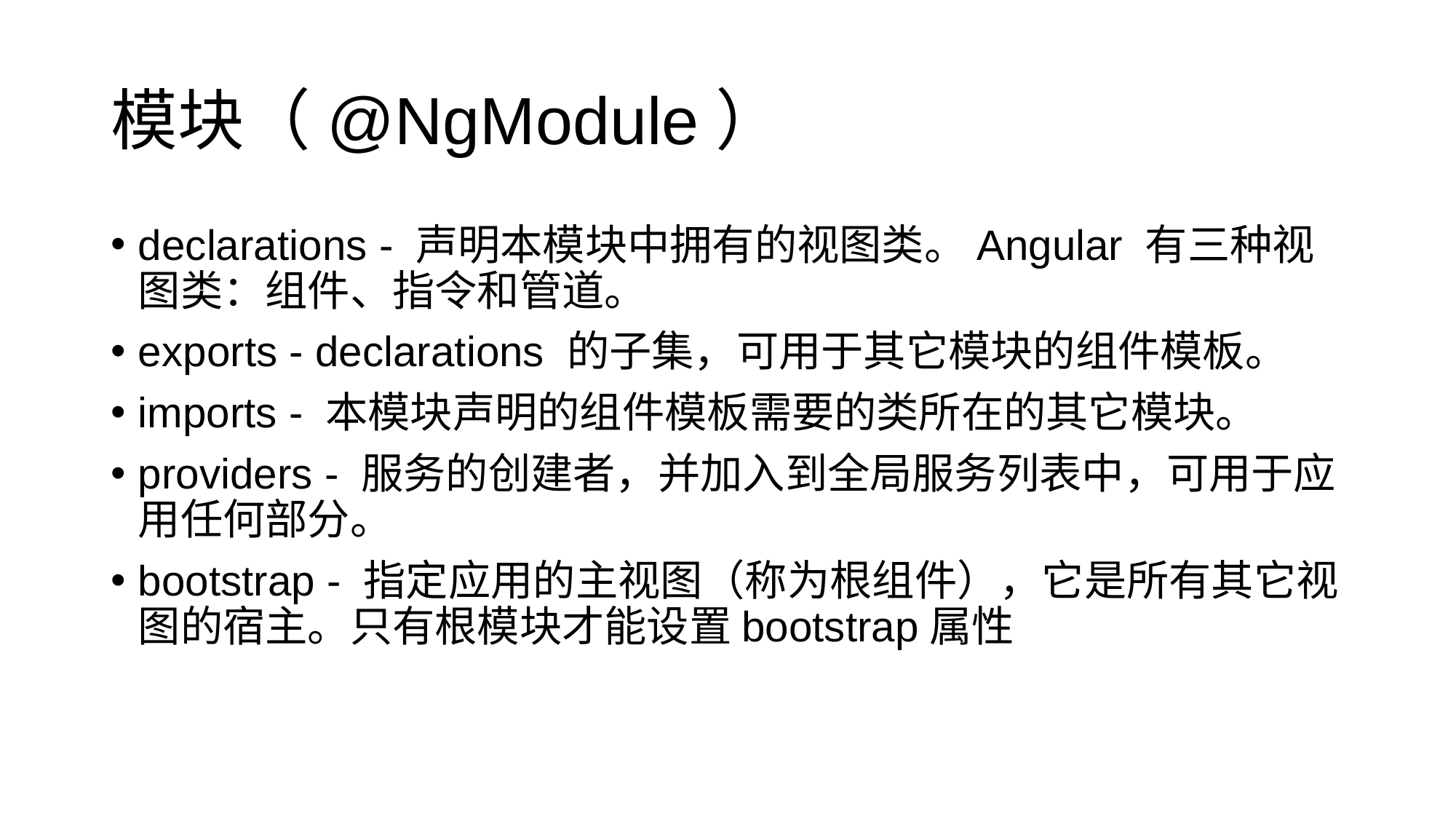

# 模块（@NgModule）
declarations - 声明本模块中拥有的视图类。Angular 有三种视图类：组件、指令和管道。
exports - declarations 的子集，可用于其它模块的组件模板。
imports - 本模块声明的组件模板需要的类所在的其它模块。
providers - 服务的创建者，并加入到全局服务列表中，可用于应用任何部分。
bootstrap - 指定应用的主视图（称为根组件），它是所有其它视图的宿主。只有根模块才能设置bootstrap属性